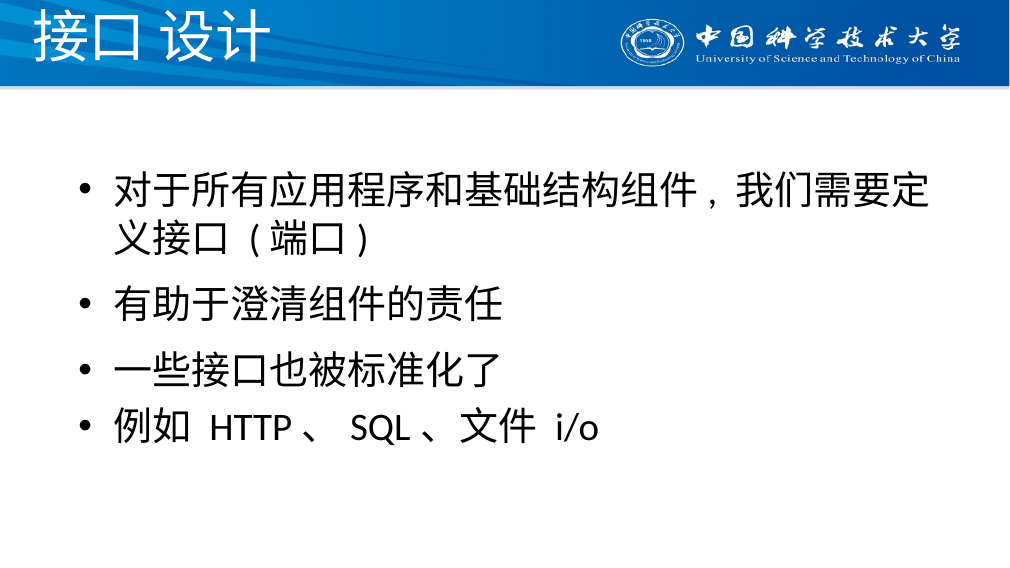

# 接口 设计
对于所有应用程序和基础结构组件, 我们需要定义接口 (端口)
有助于澄清组件的责任
一些接口也被标准化了
例如 HTTP、SQL、文件 i/o